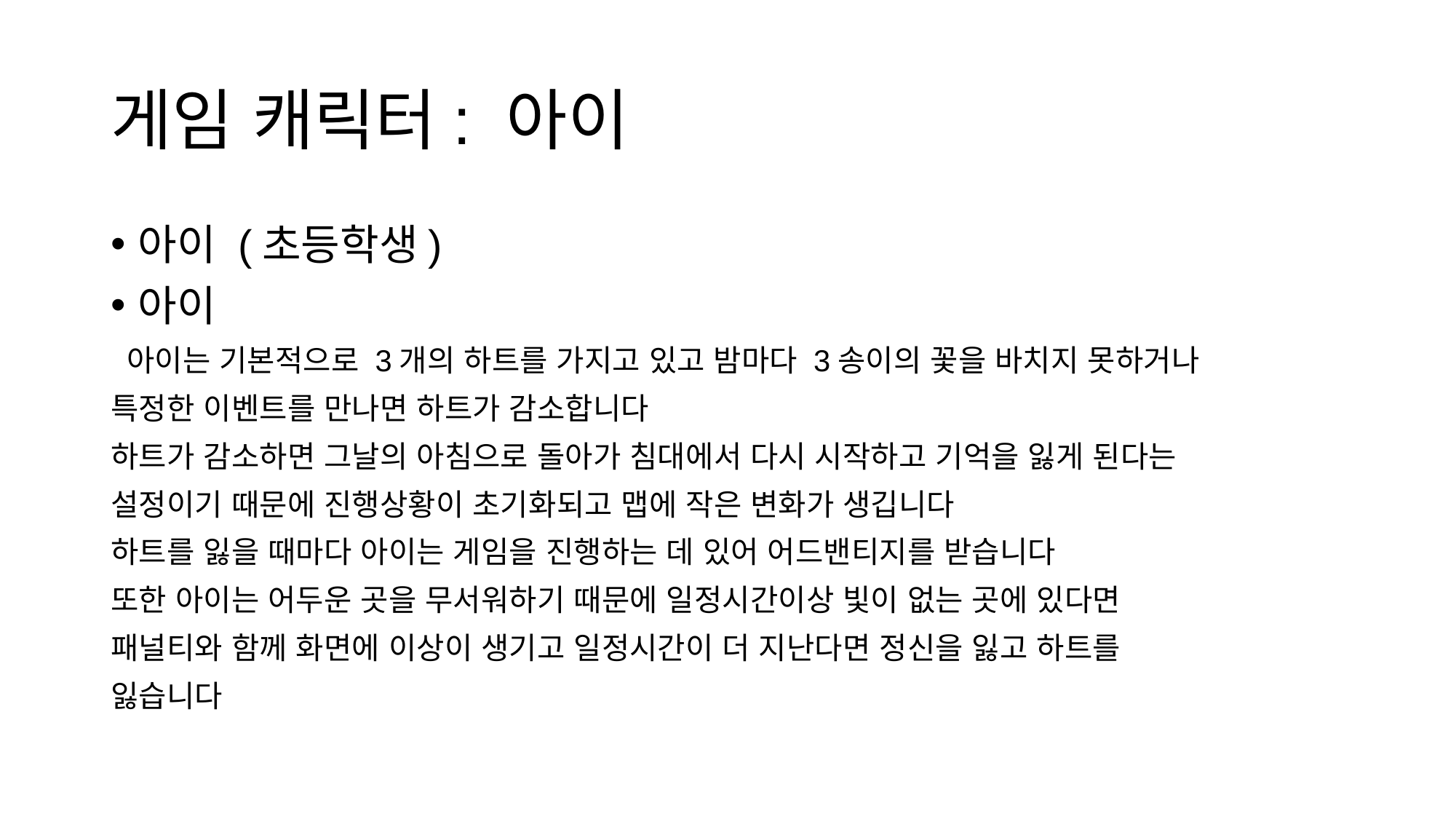

# 게임 캐릭터: 아이
아이 (초등학생)
아이
 아이는 기본적으로 3개의 하트를 가지고 있고 밤마다 3송이의 꽃을 바치지 못하거나
특정한 이벤트를 만나면 하트가 감소합니다
하트가 감소하면 그날의 아침으로 돌아가 침대에서 다시 시작하고 기억을 잃게 된다는
설정이기 때문에 진행상황이 초기화되고 맵에 작은 변화가 생깁니다
하트를 잃을 때마다 아이는 게임을 진행하는 데 있어 어드밴티지를 받습니다
또한 아이는 어두운 곳을 무서워하기 때문에 일정시간이상 빛이 없는 곳에 있다면
패널티와 함께 화면에 이상이 생기고 일정시간이 더 지난다면 정신을 잃고 하트를
잃습니다